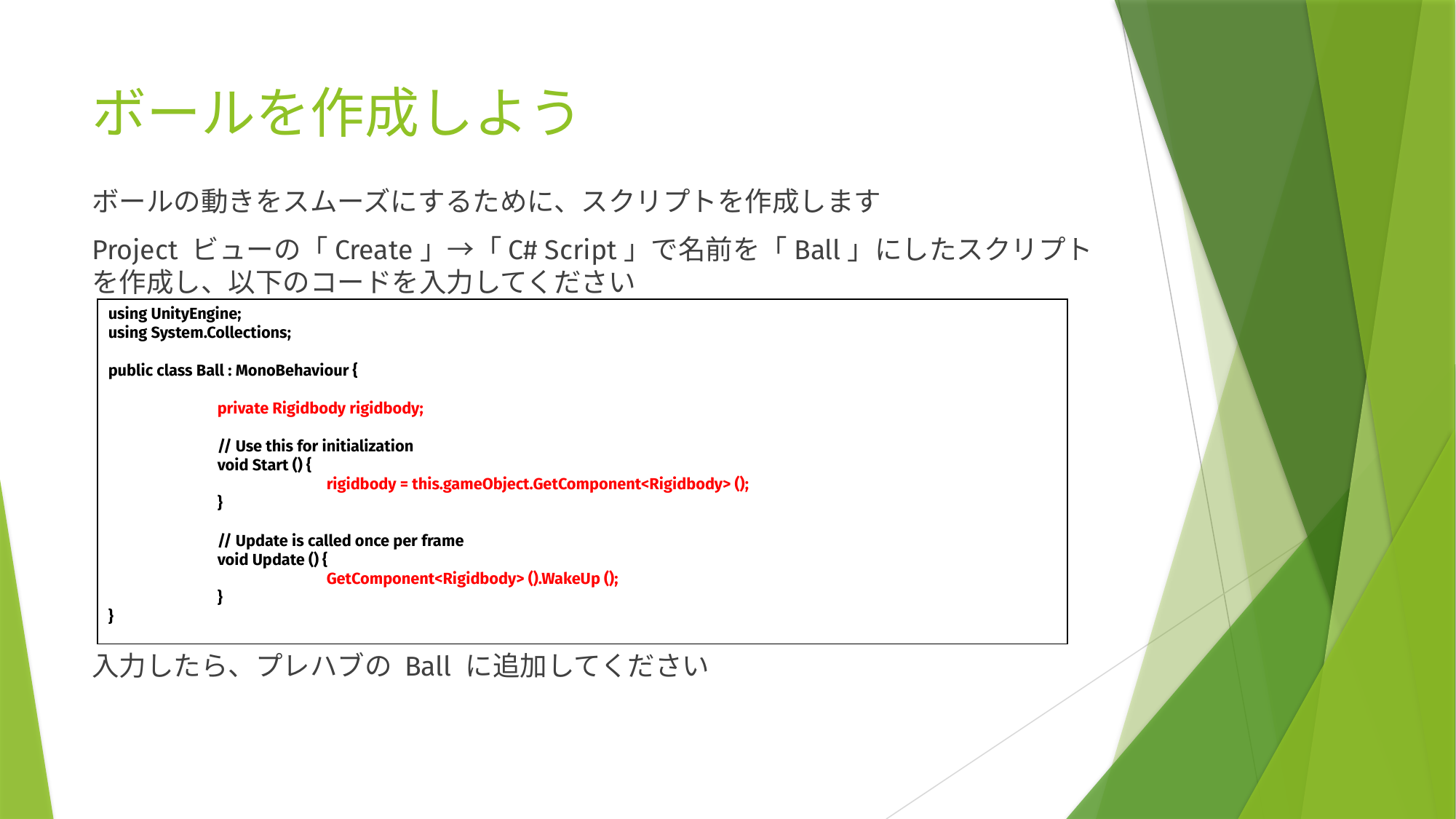

# ボールを作成しよう
ボールの動きをスムーズにするために、スクリプトを作成します
Project ビューの「Create」→「C# Script」で名前を「Ball」にしたスクリプトを作成し、以下のコードを入力してください

入力したら、プレハブの Ball に追加してください
| using UnityEngine; using System.Collections; public class Ball : MonoBehaviour { private Rigidbody rigidbody; // Use this for initialization void Start () { rigidbody = this.gameObject.GetComponent<Rigidbody> (); } // Update is called once per frame void Update () { GetComponent<Rigidbody> ().WakeUp (); } } |
| --- |